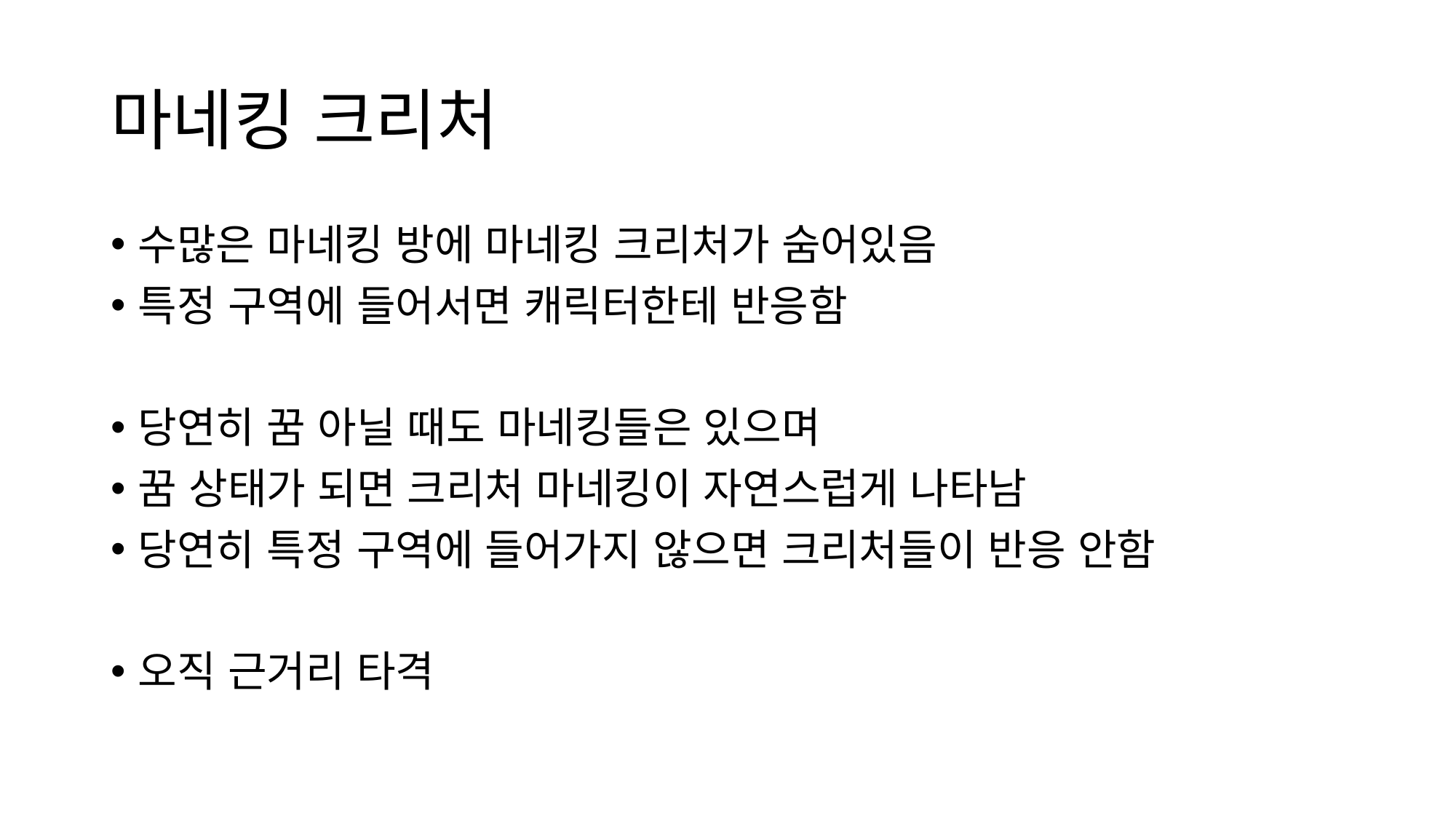

# 마네킹 크리처
수많은 마네킹 방에 마네킹 크리처가 숨어있음
특정 구역에 들어서면 캐릭터한테 반응함

당연히 꿈 아닐 때도 마네킹들은 있으며
꿈 상태가 되면 크리처 마네킹이 자연스럽게 나타남
당연히 특정 구역에 들어가지 않으면 크리처들이 반응 안함

오직 근거리 타격